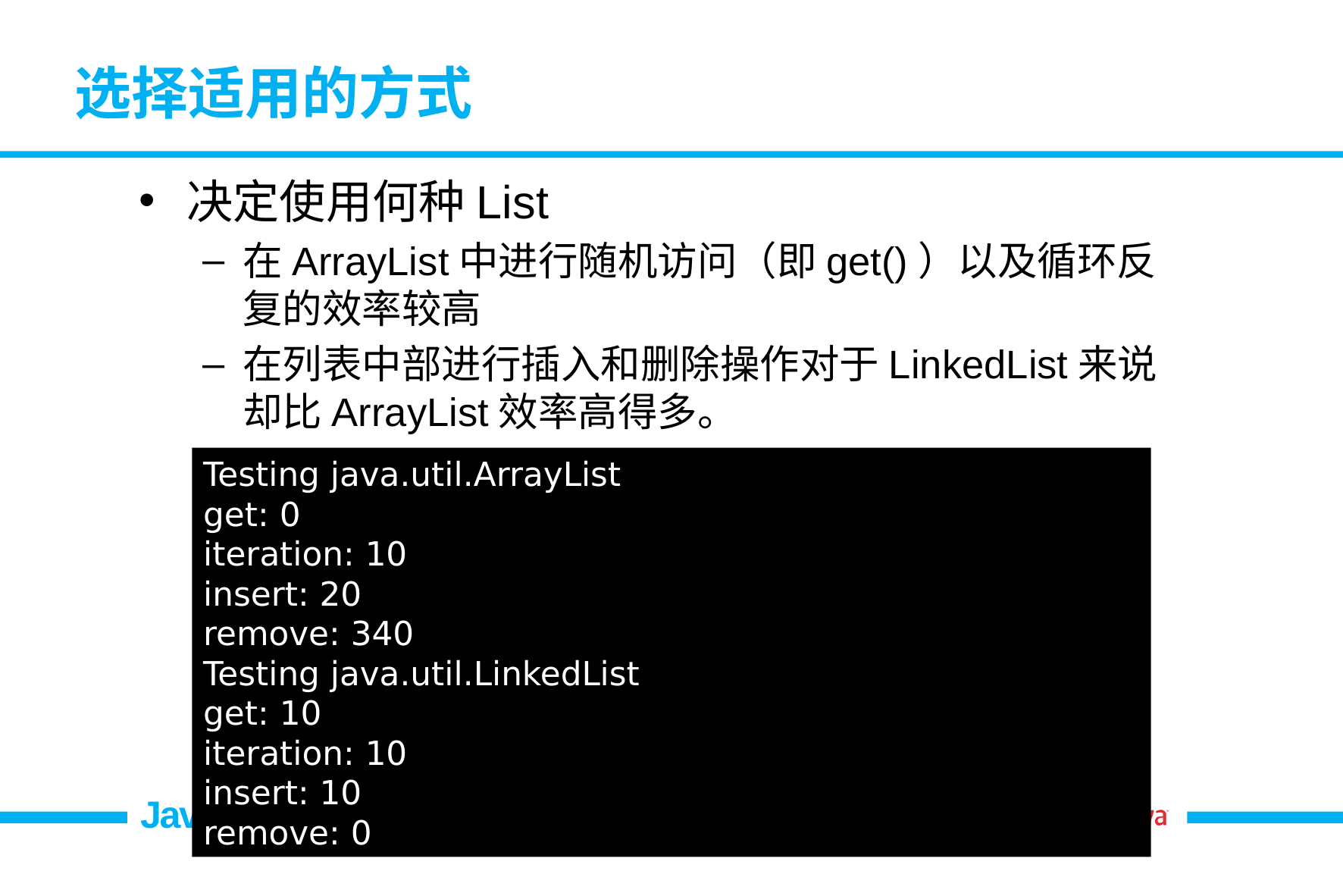

# 选择适用的方式
决定使用何种List
在ArrayList中进行随机访问（即get()）以及循环反复的效率较高
在列表中部进行插入和删除操作对于LinkedList来说却比ArrayList效率高得多。
Testing java.util.ArrayList
get: 0
iteration: 10
insert: 20
remove: 340
Testing java.util.LinkedList
get: 10
iteration: 10
insert: 10
remove: 0